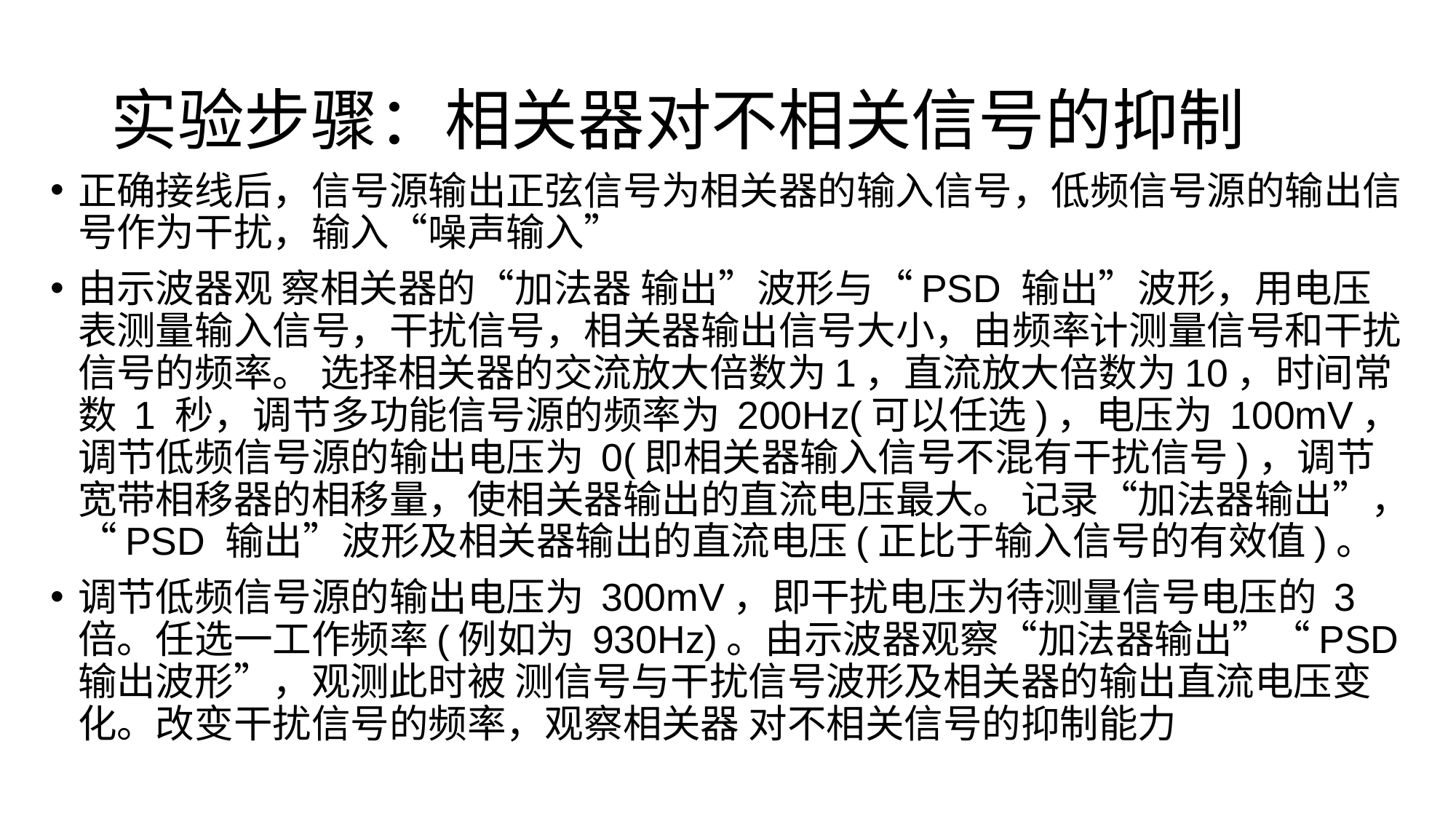

# 实验步骤：相关器对不相关信号的抑制
正确接线后，信号源输出正弦信号为相关器的输入信号，低频信号源的输出信号作为干扰，输入“噪声输入”
由示波器观 察相关器的“加法器 输出”波形与“PSD 输出”波形，用电压表测量输入信号，干扰信号，相关器输出信号大小，由频率计测量信号和干扰信号的频率。 选择相关器的交流放大倍数为1，直流放大倍数为10，时间常数 1 秒，调节多功能信号源的频率为 200Hz(可以任选)，电压为 100mV，调节低频信号源的输出电压为 0(即相关器输入信号不混有干扰信号)，调节宽带相移器的相移量，使相关器输出的直流电压最大。 记录“加法器输出”，“PSD 输出”波形及相关器输出的直流电压(正比于输入信号的有效值)。
调节低频信号源的输出电压为 300mV，即干扰电压为待测量信号电压的 3 倍。任选一工作频率(例如为 930Hz)。由示波器观察“加法器输出”“PSD 输出波形”，观测此时被 测信号与干扰信号波形及相关器的输出直流电压变化。改变干扰信号的频率，观察相关器 对不相关信号的抑制能力